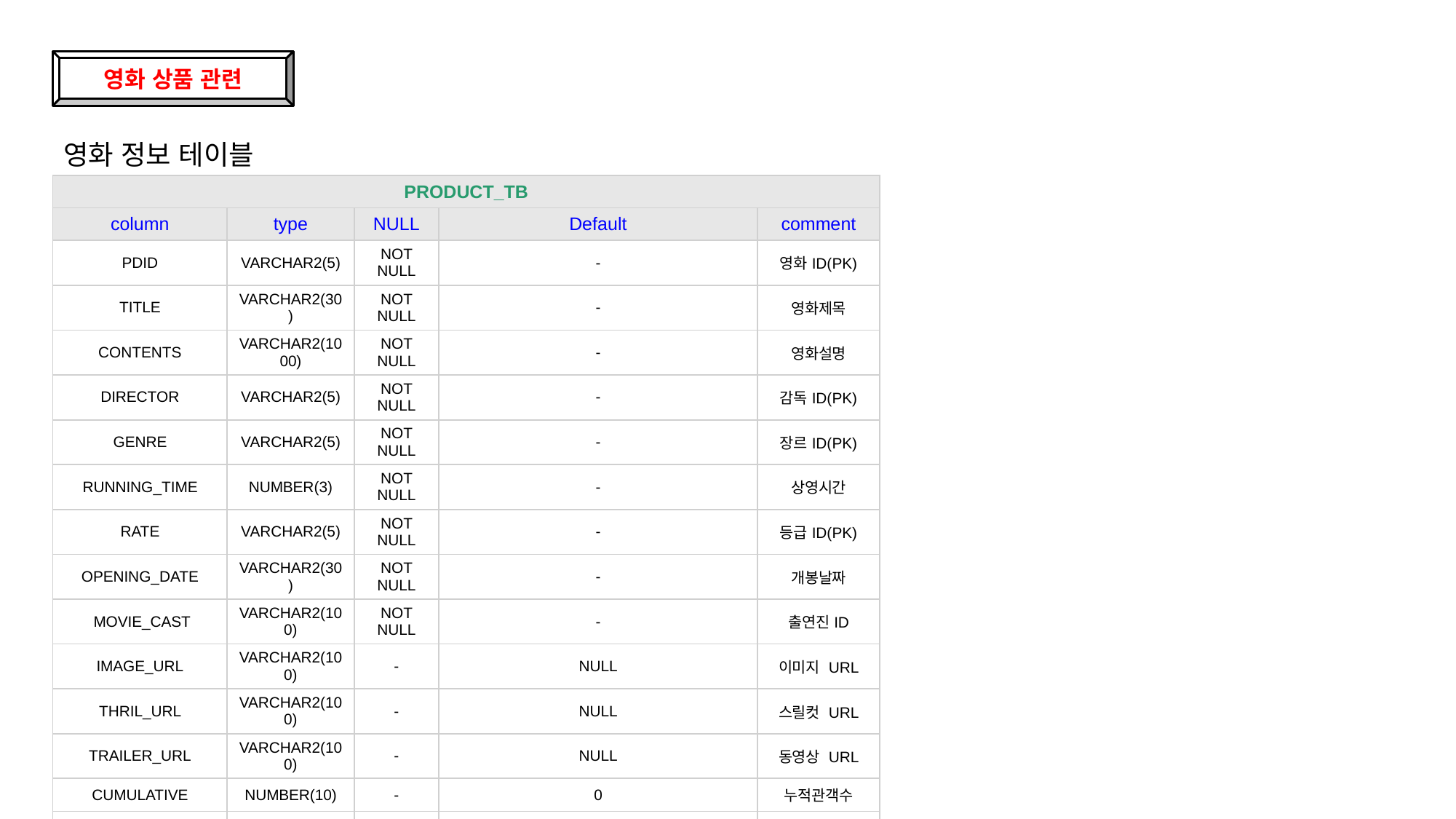

영화 상품 관련
영화 정보 테이블
| PRODUCT\_TB |  |  |  |  |
| --- | --- | --- | --- | --- |
| column | type | NULL | Default | comment |
| PDID | VARCHAR2(5) | NOT NULL | - | 영화ID(PK) |
| TITLE | VARCHAR2(30) | NOT NULL | - | 영화제목 |
| CONTENTS | VARCHAR2(1000) | NOT NULL | - | 영화설명 |
| DIRECTOR | VARCHAR2(5) | NOT NULL | - | 감독ID(PK) |
| GENRE | VARCHAR2(5) | NOT NULL | - | 장르ID(PK) |
| RUNNING\_TIME | NUMBER(3) | NOT NULL | - | 상영시간 |
| RATE | VARCHAR2(5) | NOT NULL | - | 등급ID(PK) |
| OPENING\_DATE | VARCHAR2(30) | NOT NULL | - | 개봉날짜 |
| MOVIE\_CAST | VARCHAR2(100) | NOT NULL | - | 출연진ID |
| IMAGE\_URL | VARCHAR2(100) | - | NULL | 이미지 URL |
| THRIL\_URL | VARCHAR2(100) | - | NULL | 스릴컷 URL |
| TRAILER\_URL | VARCHAR2(100) | - | NULL | 동영상 URL |
| CUMULATIVE | NUMBER(10) | - | 0 | 누적관객수 |
| HAPPY\_POINT | NUMBER(10) | - | 0 | 좋아요 개수 |
| INSERT\_TIME | VARCHAR2(30) | - | TO\_CHAR(SYSDATE,'YYYY/MM/DD HH24:MI:SS') | 등록날짜 |
| UPDATE\_TIME | VARCHAR2(30) | - | NULL | 수정날짜 |